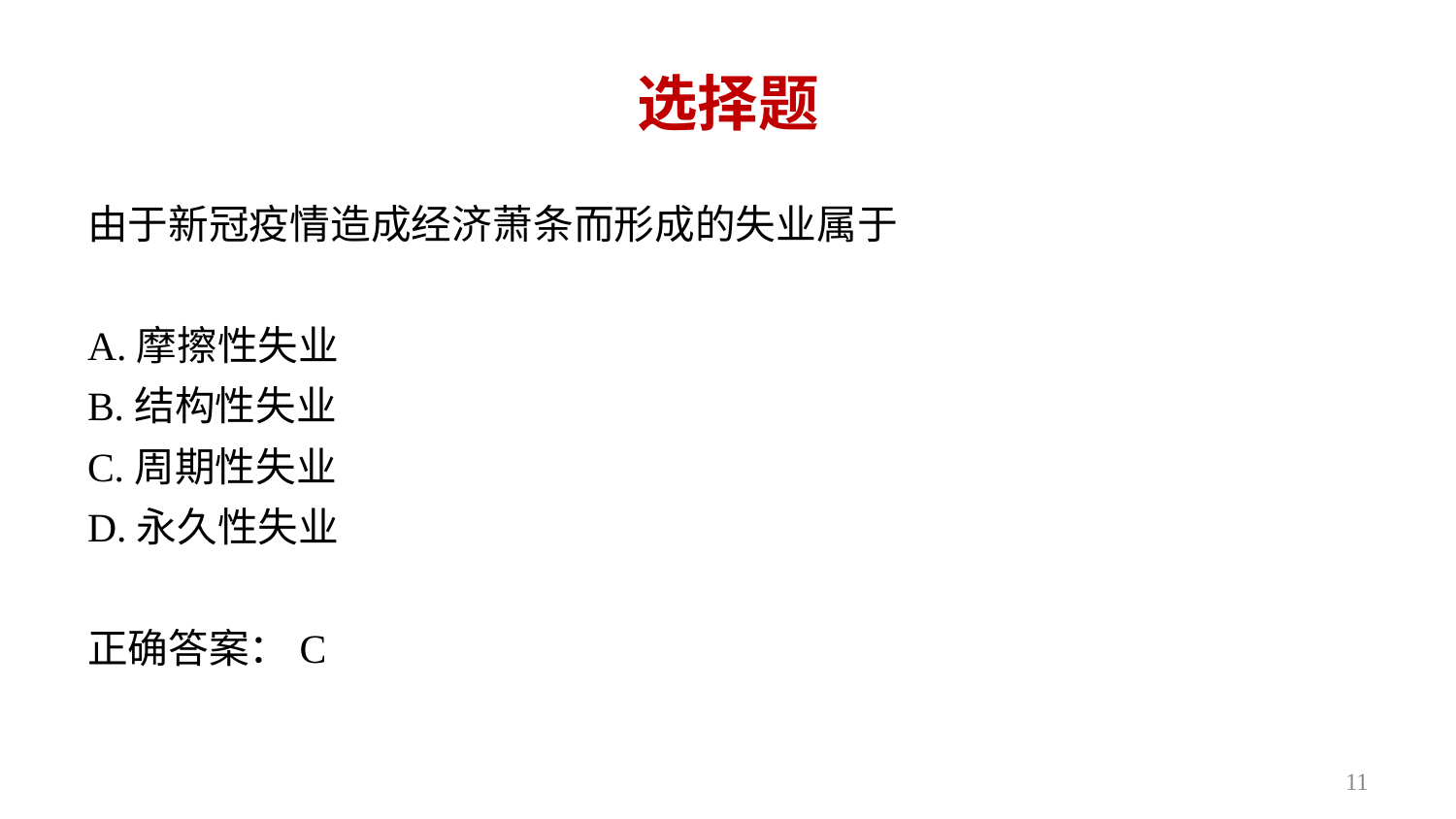

# 选择题
由于新冠疫情造成经济萧条而形成的失业属于

A.摩擦性失业
B.结构性失业
C.周期性失业
D.永久性失业

正确答案：C
11